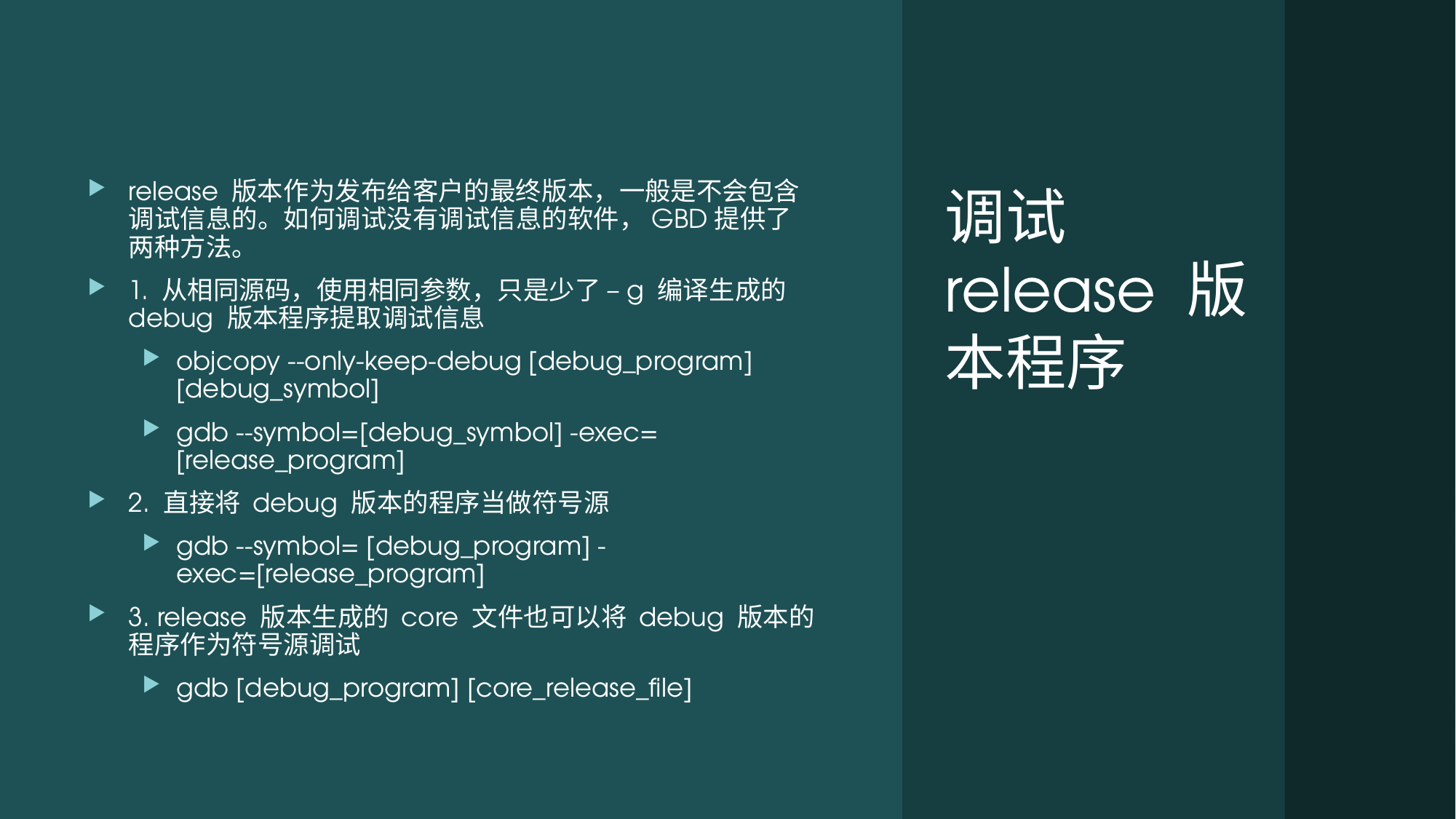

release 版本作为发布给客户的最终版本，一般是不会包含调试信息的。如何调试没有调试信息的软件，GBD提供了两种方法。
1. 从相同源码，使用相同参数，只是少了 –g 编译生成的 debug 版本程序提取调试信息
objcopy --only-keep-debug [debug_program] [debug_symbol]
gdb --symbol=[debug_symbol] -exec= [release_program]
2. 直接将 debug 版本的程序当做符号源
gdb --symbol= [debug_program] -exec=[release_program]
3. release 版本生成的 core 文件也可以将 debug 版本的程序作为符号源调试
gdb [debug_program] [core_release_file]
# 调试 release 版本程序